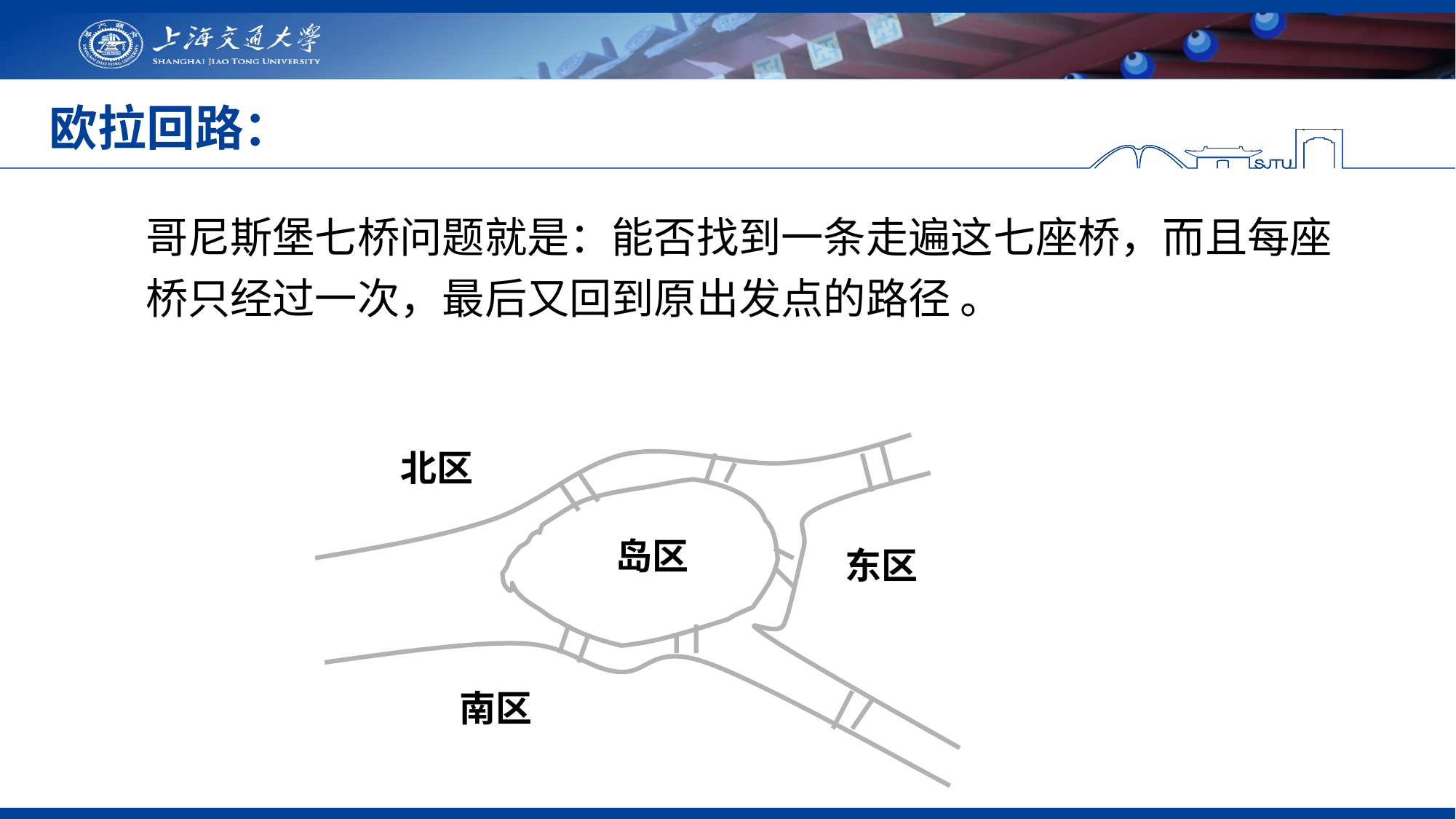

# 欧拉回路：
哥尼斯堡七桥问题就是：能否找到一条走遍这七座桥，而且每座桥只经过一次，最后又回到原出发点的路径 。

北区

岛区
东区

南区